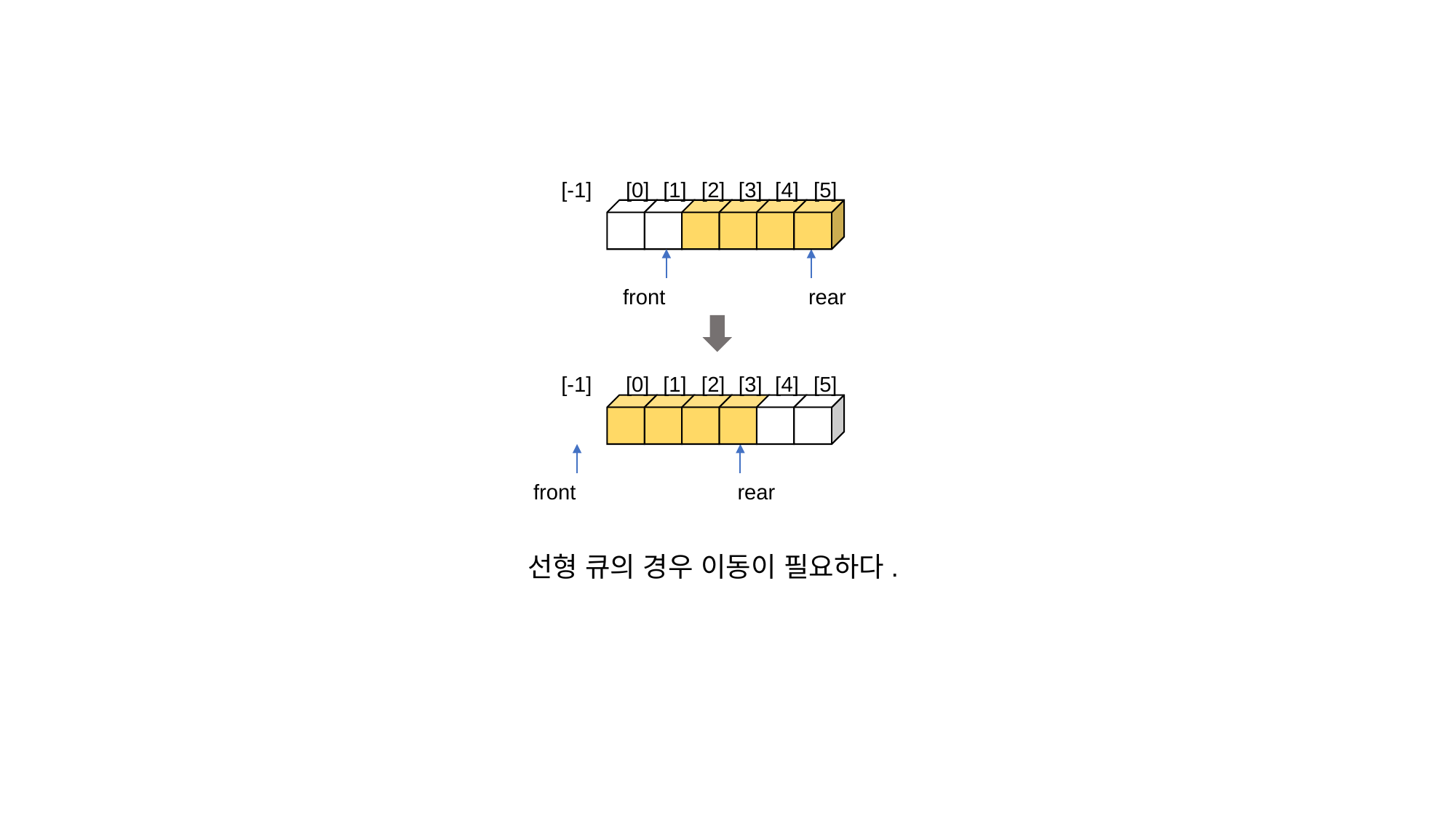

[-1]
[0]
[1]
[2]
[3]
[4]
[5]

front
rear

[-1]
[0]
[1]
[2]
[3]
[4]
[5]

front
rear
선형 큐의 경우 이동이 필요하다.